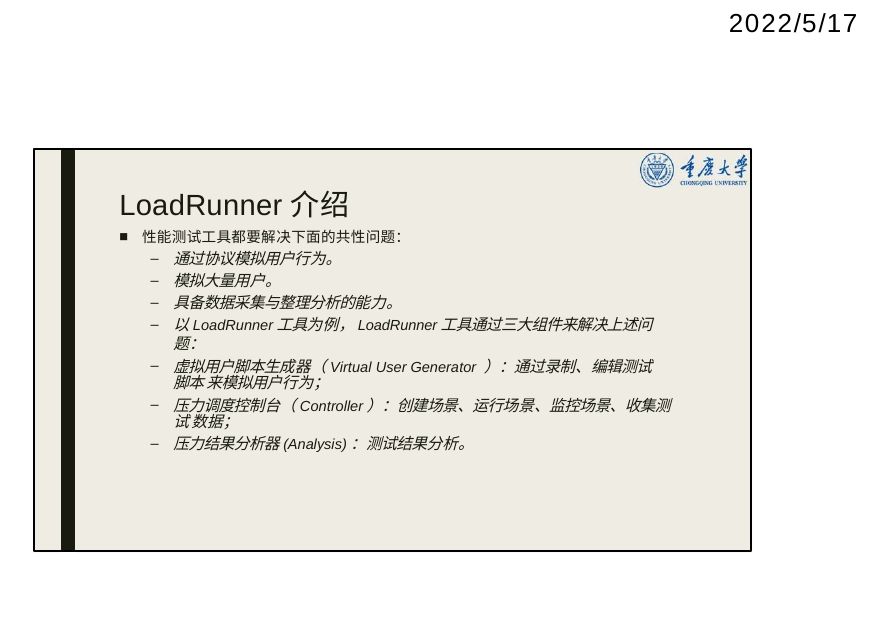

# 2022/5/17

LoadRunner介绍
性能测试工具都要解决下面的共性问题：
通过协议模拟用户行为。
模拟大量用户。
具备数据采集与整理分析的能力。
以LoadRunner工具为例，LoadRunner工具通过三大组件来解决上述问题：
虚拟用户脚本生成器（Virtual User Generator ）：通过录制、编辑测试脚本 来模拟用户行为；
压力调度控制台（Controller）：创建场景、运行场景、监控场景、收集测试 数据；
压力结果分析器(Analysis)：测试结果分析。